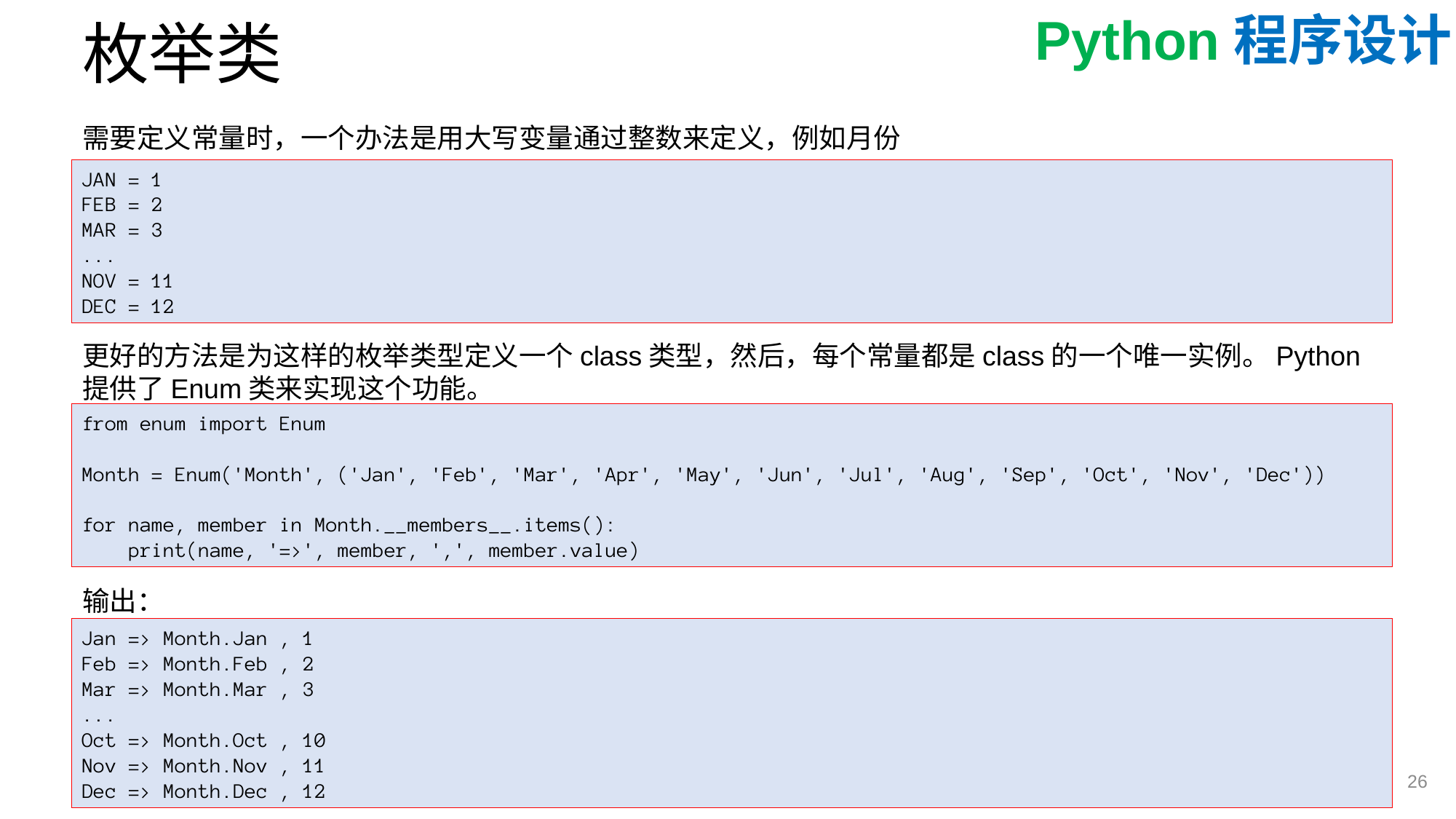

# 枚举类
需要定义常量时，一个办法是用大写变量通过整数来定义，例如月份
JAN = 1
FEB = 2
MAR = 3
...
NOV = 11
DEC = 12
更好的方法是为这样的枚举类型定义一个class类型，然后，每个常量都是class的一个唯一实例。Python提供了Enum类来实现这个功能。
from enum import Enum

Month = Enum('Month', ('Jan', 'Feb', 'Mar', 'Apr', 'May', 'Jun', 'Jul', 'Aug', 'Sep', 'Oct', 'Nov', 'Dec'))

for name, member in Month.__members__.items():
    print(name, '=>', member, ',', member.value)
输出：
Jan => Month.Jan , 1
Feb => Month.Feb , 2
Mar => Month.Mar , 3
...
Oct => Month.Oct , 10
Nov => Month.Nov , 11
Dec => Month.Dec , 12
26